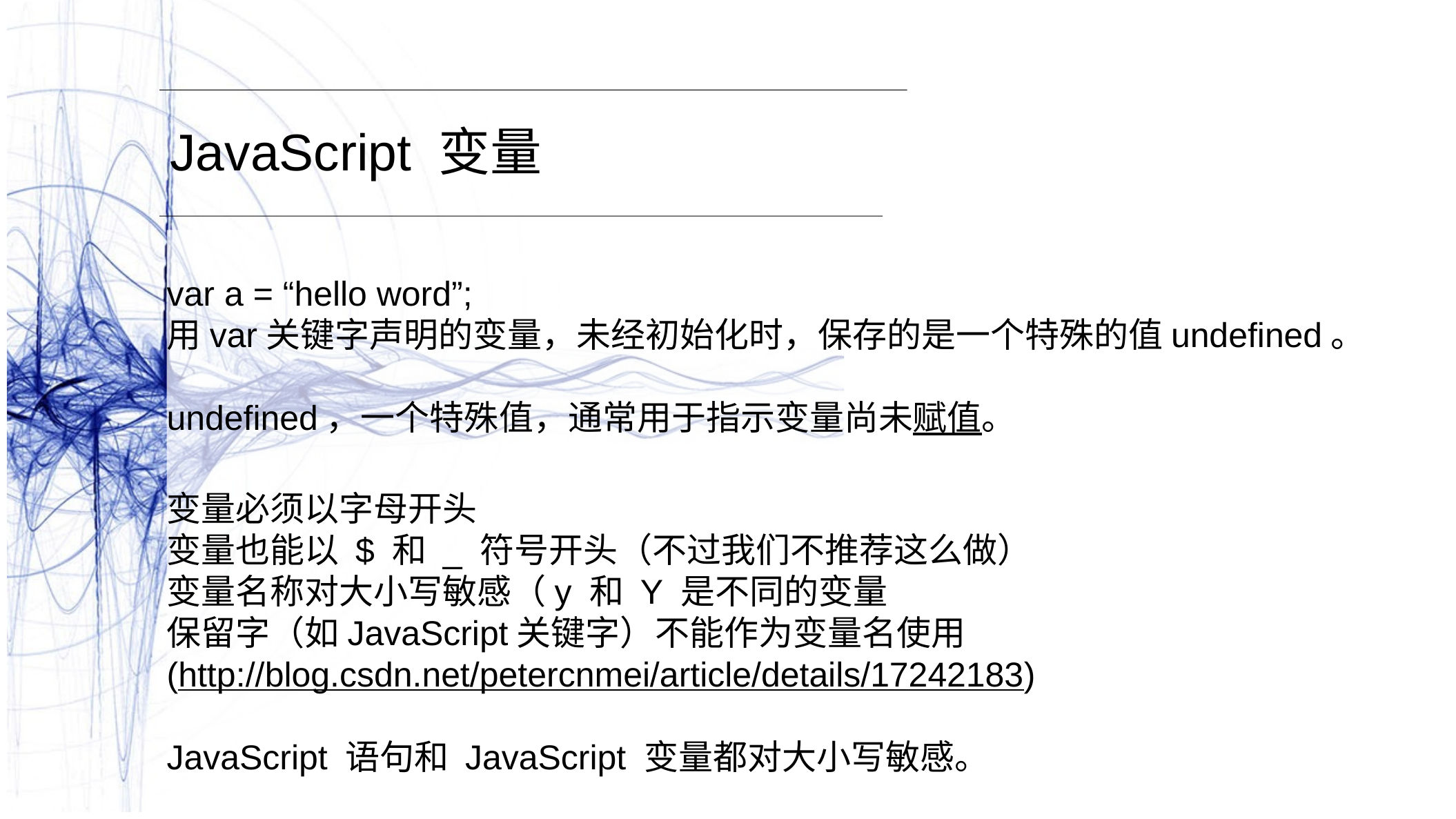

JavaScript 变量

var a = “hello word”;
用var关键字声明的变量，未经初始化时，保存的是一个特殊的值undefined。

undefined，一个特殊值，通常用于指示变量尚未赋值。

变量必须以字母开头
变量也能以 $ 和 _ 符号开头（不过我们不推荐这么做）
变量名称对大小写敏感（y 和 Y 是不同的变量
保留字（如JavaScript关键字）不能作为变量名使用
(http://blog.csdn.net/petercnmei/article/details/17242183)

JavaScript 语句和 JavaScript 变量都对大小写敏感。